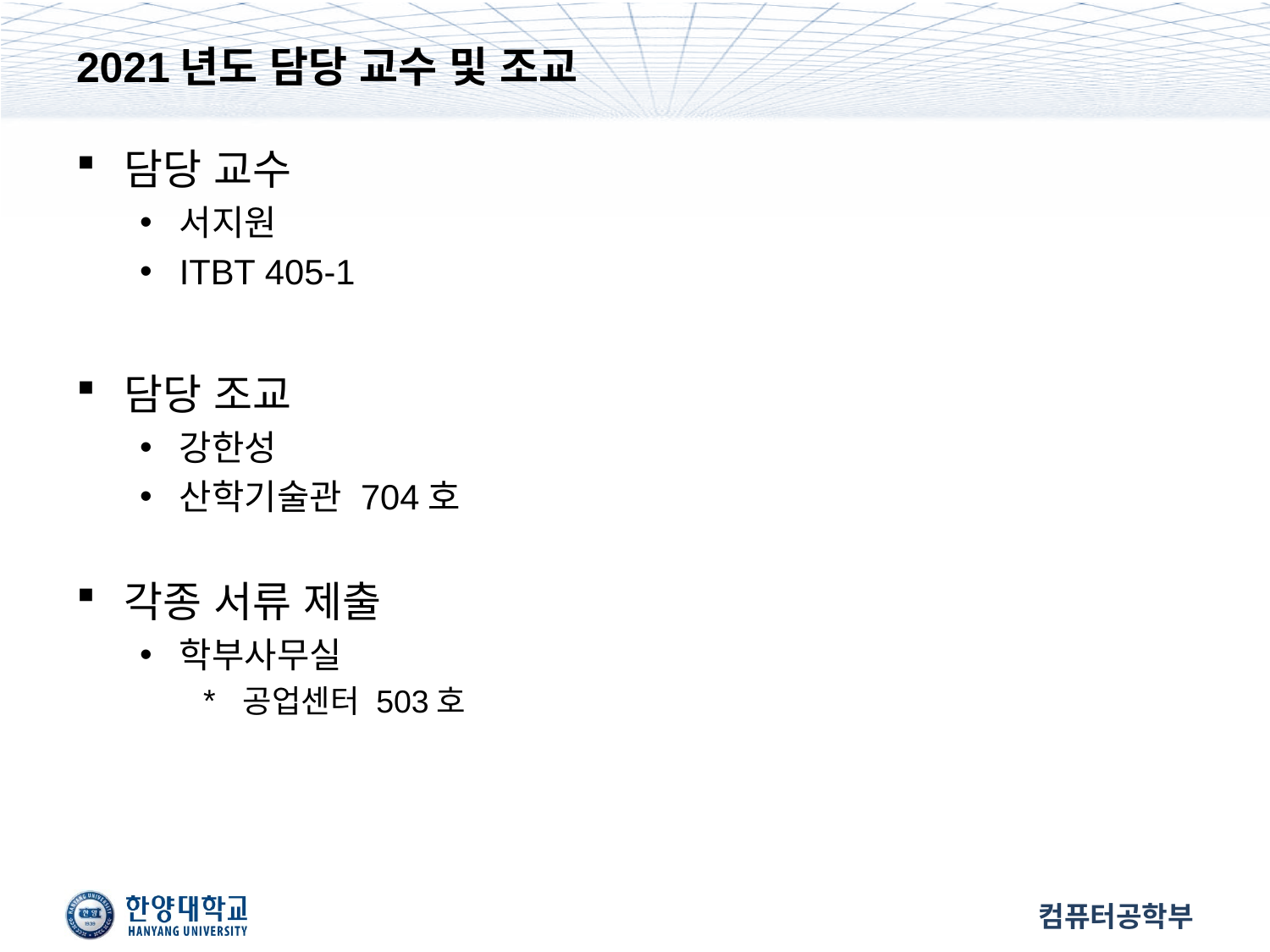

# 2021년도 담당 교수 및 조교
담당 교수
서지원
ITBT 405-1

담당 조교
강한성
산학기술관 704호

각종 서류 제출
학부사무실
공업센터 503호